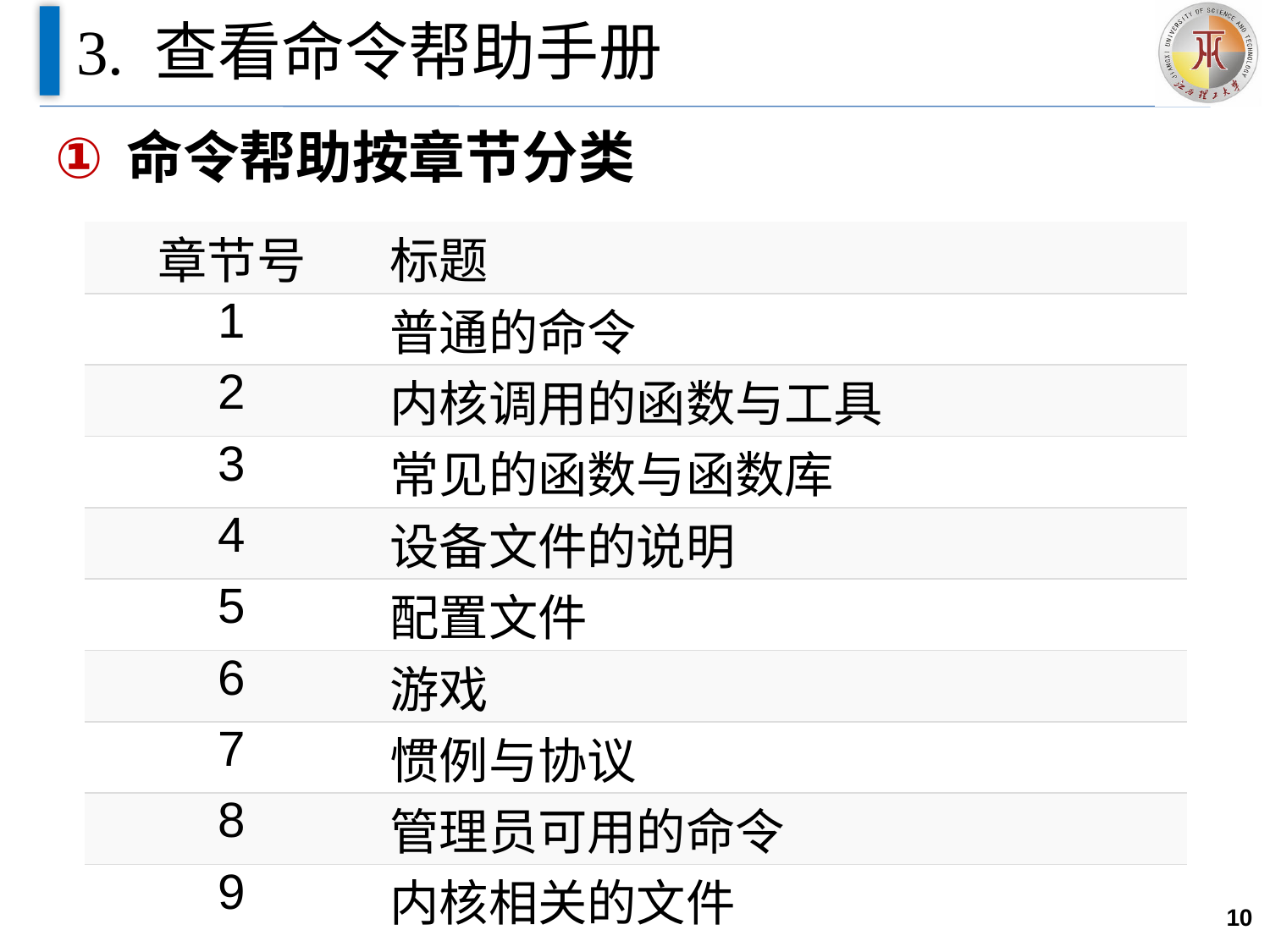

# 3. 查看命令帮助手册
命令帮助按章节分类
| 章节号 | 标题 |
| --- | --- |
| 1 | 普通的命令 |
| 2 | 内核调用的函数与工具 |
| 3 | 常见的函数与函数库 |
| 4 | 设备文件的说明 |
| 5 | 配置文件 |
| 6 | 游戏 |
| 7 | 惯例与协议 |
| 8 | 管理员可用的命令 |
| 9 | 内核相关的文件 |
10